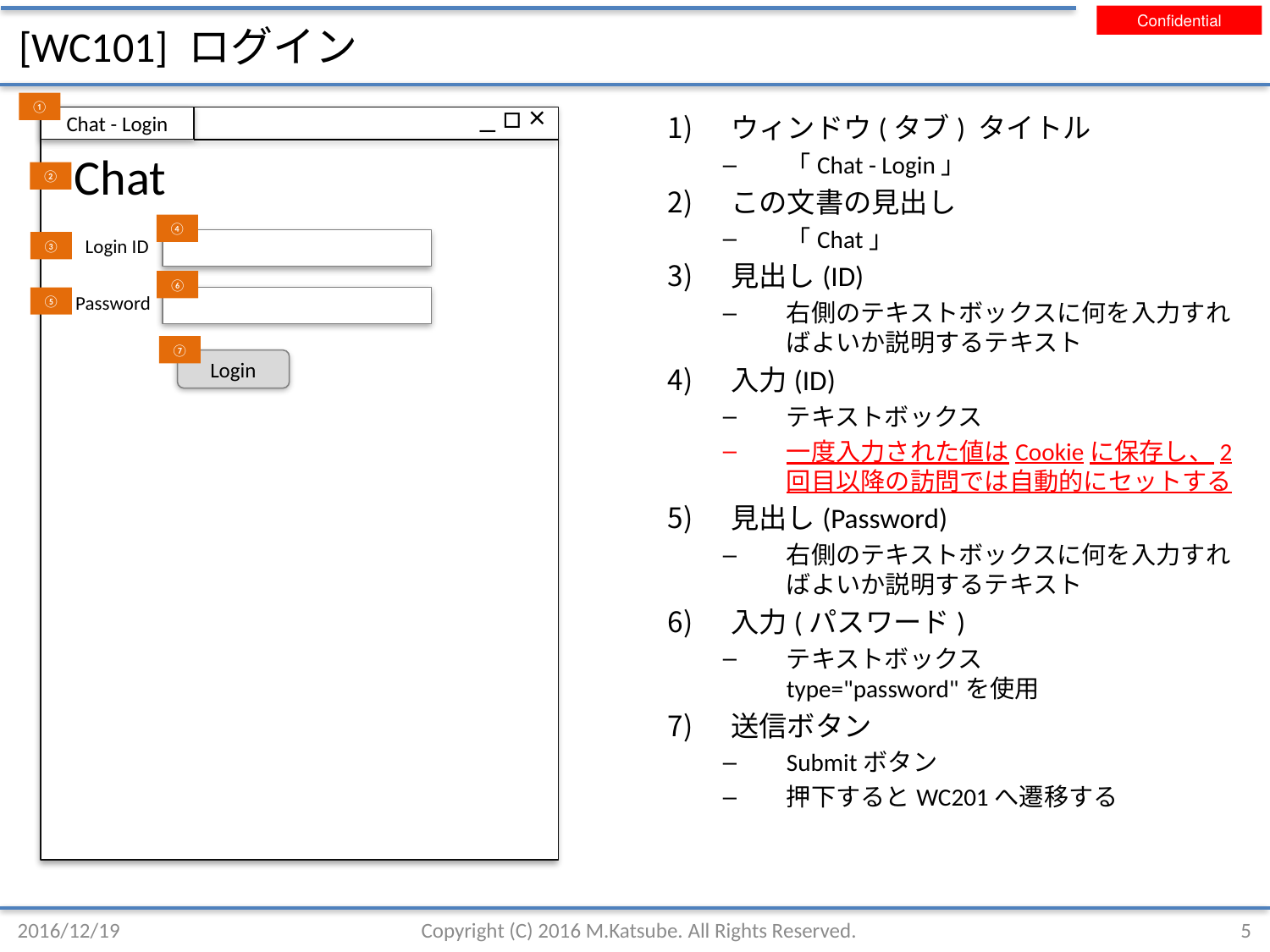

# [WC101] ログイン
_ □ ×
①
ウィンドウ(タブ) タイトル
「Chat - Login」
この文書の見出し
「Chat」
見出し(ID)
右側のテキストボックスに何を入力すればよいか説明するテキスト
入力(ID)
テキストボックス
一度入力された値はCookieに保存し、2回目以降の訪問では自動的にセットする
見出し(Password)
右側のテキストボックスに何を入力すればよいか説明するテキスト
入力(パスワード)
テキストボックス
type="password"を使用
送信ボタン
Submitボタン
押下するとWC201へ遷移する

Chat - Login
Chat
②
④
Login ID

③
⑥
Password
⑤

⑦
Login
2016/12/19
5
Copyright (C) 2016 M.Katsube. All Rights Reserved.